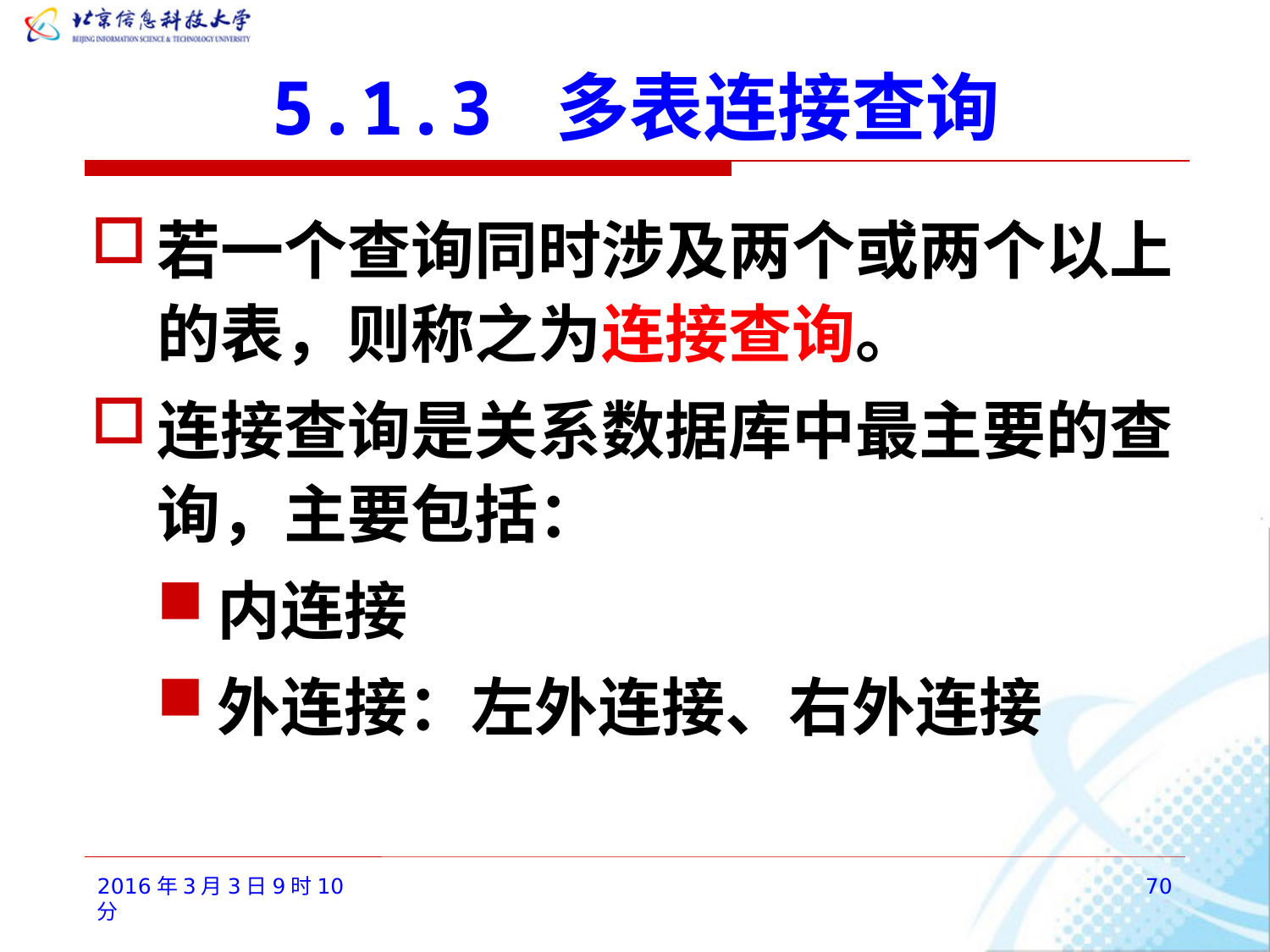

# 5.1.3 多表连接查询
若一个查询同时涉及两个或两个以上的表，则称之为连接查询。
连接查询是关系数据库中最主要的查询，主要包括：
内连接
外连接：左外连接、右外连接
2016年3月3日9时10分
70